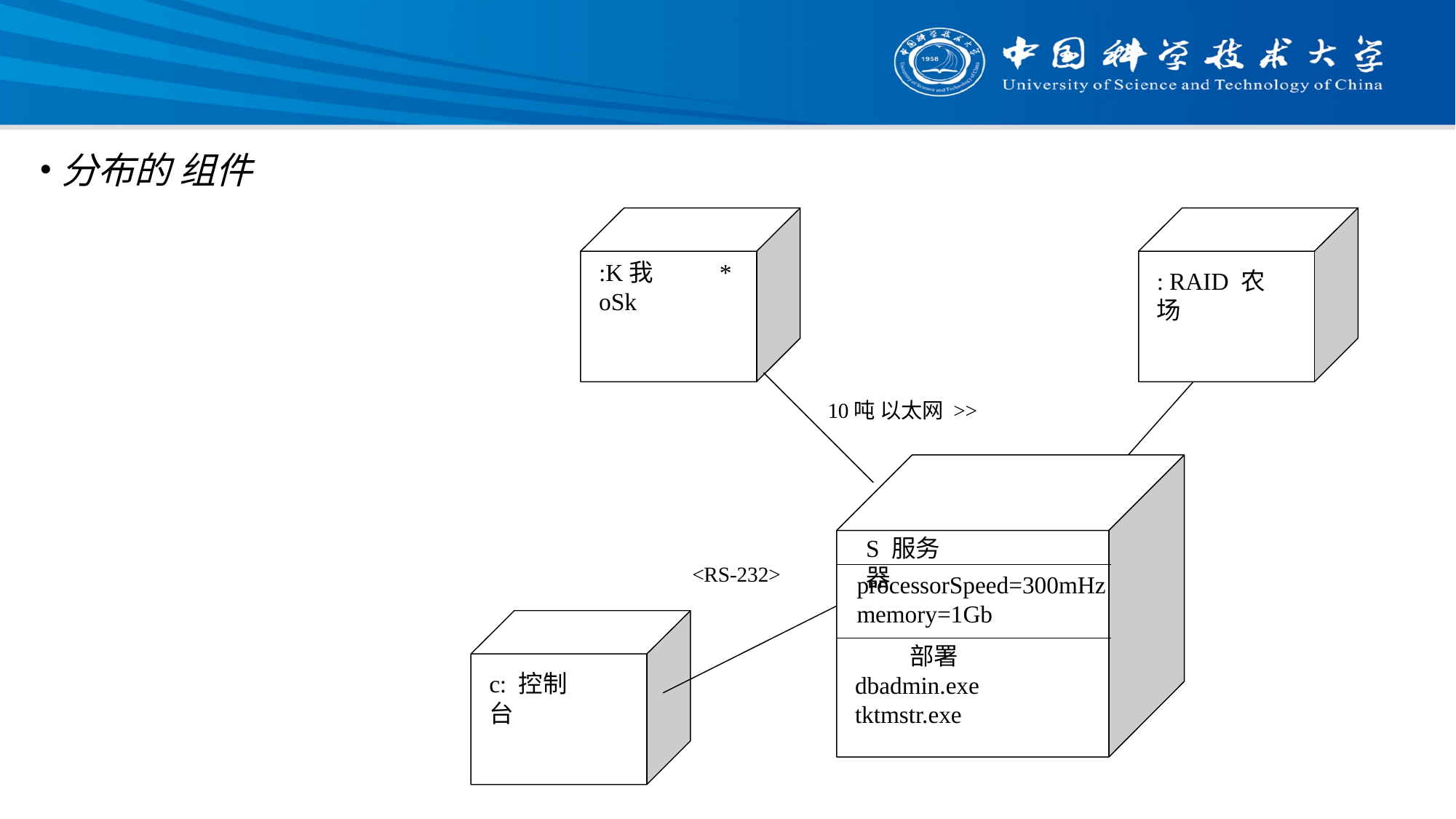

分布的 组件

:K我oSk
*
: RAID 农场

10吨 以太网 >>

S 服务器
<RS-232>

processorSpeed=300mHz memory=1Gb

部署 dbadmin.exe tktmstr.exe

c: 控制台